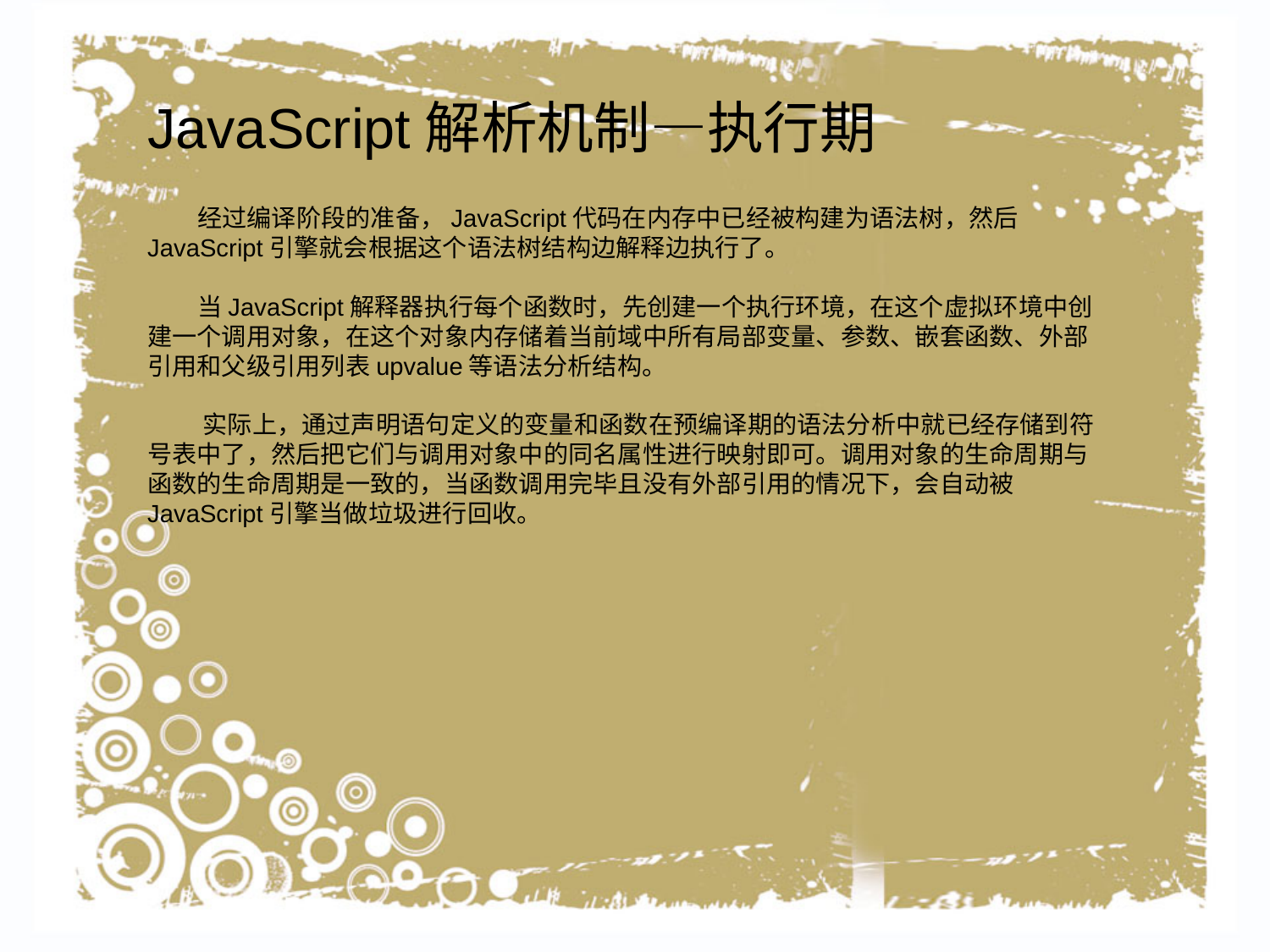

JavaScript解析机制—执行期
        经过编译阶段的准备，JavaScript代码在内存中已经被构建为语法树，然后JavaScript引擎就会根据这个语法树结构边解释边执行了。

        当JavaScript解释器执行每个函数时，先创建一个执行环境，在这个虚拟环境中创建一个调用对象，在这个对象内存储着当前域中所有局部变量、参数、嵌套函数、外部引用和父级引用列表upvalue等语法分析结构。

         实际上，通过声明语句定义的变量和函数在预编译期的语法分析中就已经存储到符号表中了，然后把它们与调用对象中的同名属性进行映射即可。调用对象的生命周期与函数的生命周期是一致的，当函数调用完毕且没有外部引用的情况下，会自动被JavaScript引擎当做垃圾进行回收。